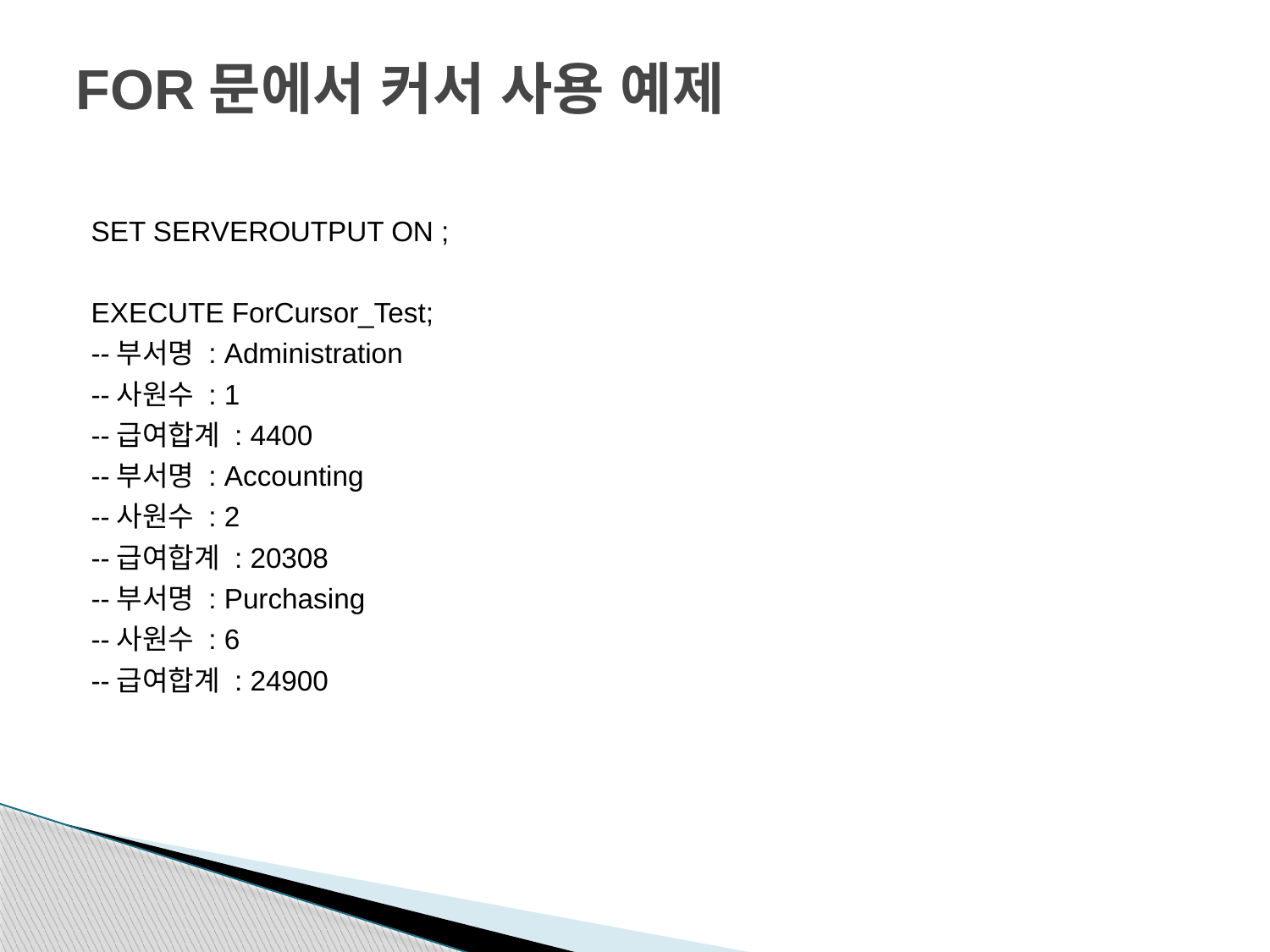

# FOR문에서 커서 사용 예제

SET SERVEROUTPUT ON ;

EXECUTE ForCursor_Test;
--부서명 : Administration
--사원수 : 1
--급여합계 : 4400
--부서명 : Accounting
--사원수 : 2
--급여합계 : 20308
--부서명 : Purchasing
--사원수 : 6
--급여합계 : 24900